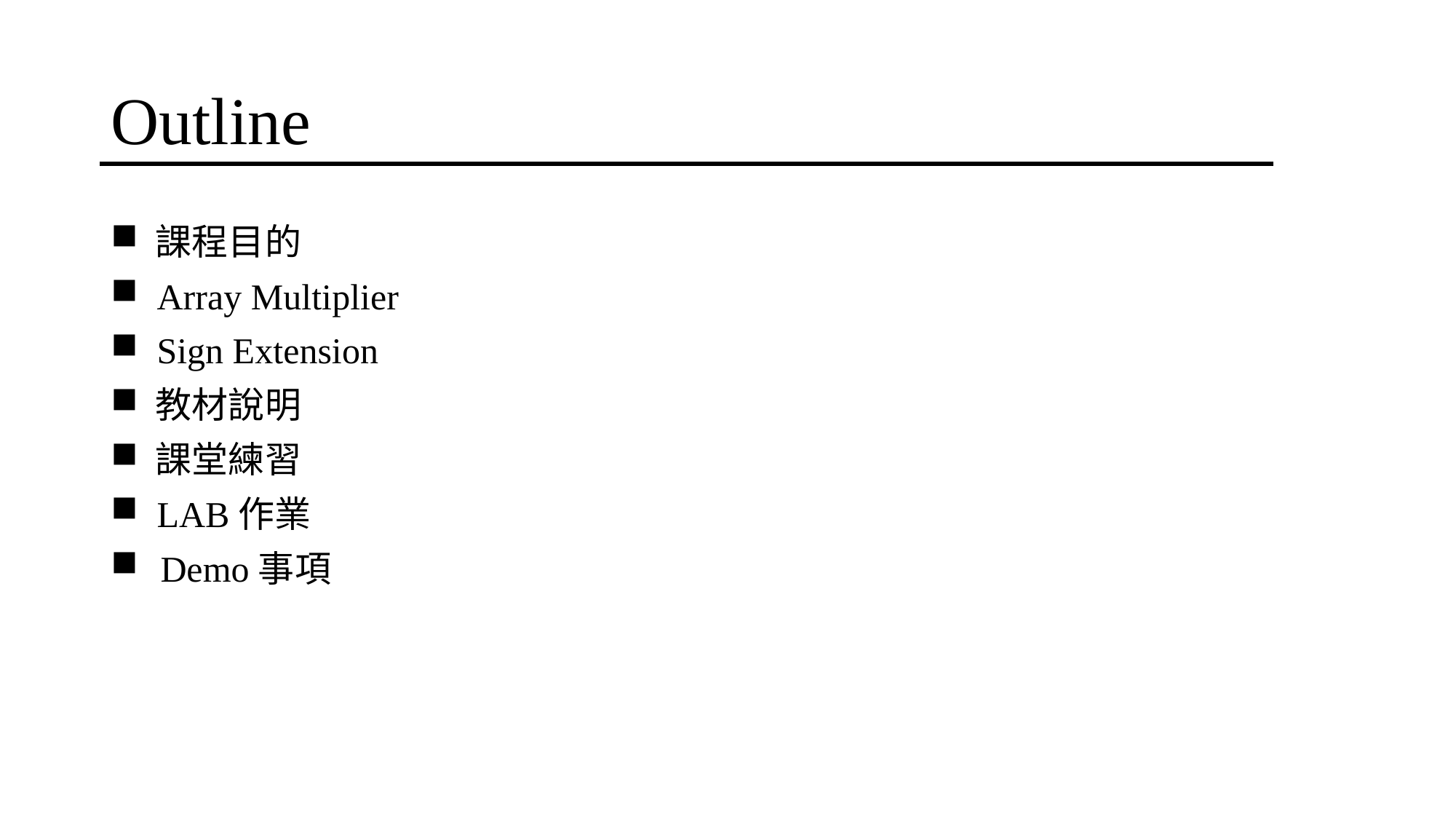

# Outline
 課程目的
  Array Multiplier
  Sign Extension
 教材說明
 課堂練習
  LAB作業
 Demo事項